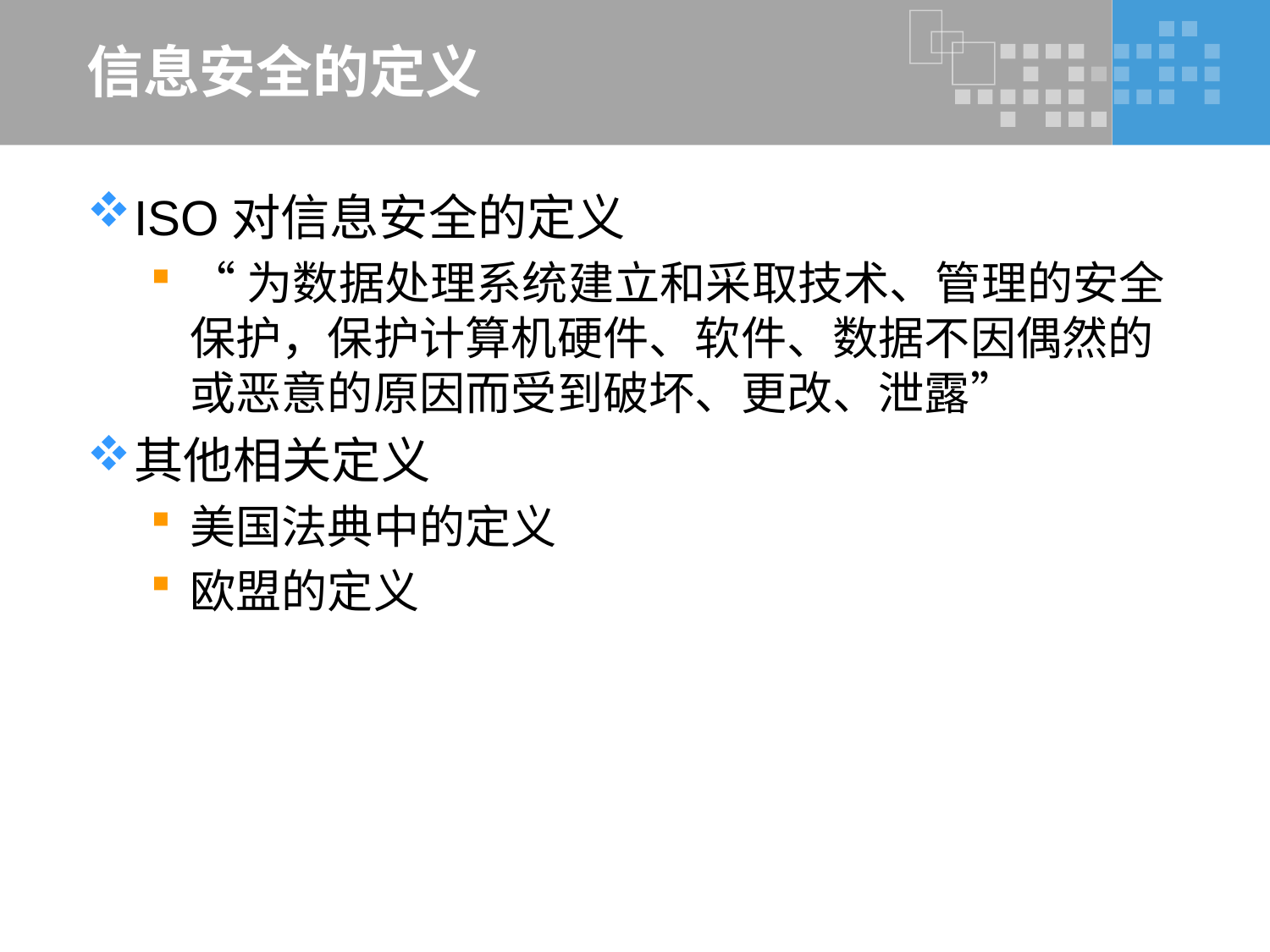

# 信息安全的定义
ISO对信息安全的定义
“为数据处理系统建立和采取技术、管理的安全保护，保护计算机硬件、软件、数据不因偶然的或恶意的原因而受到破坏、更改、泄露”
其他相关定义
美国法典中的定义
欧盟的定义

4